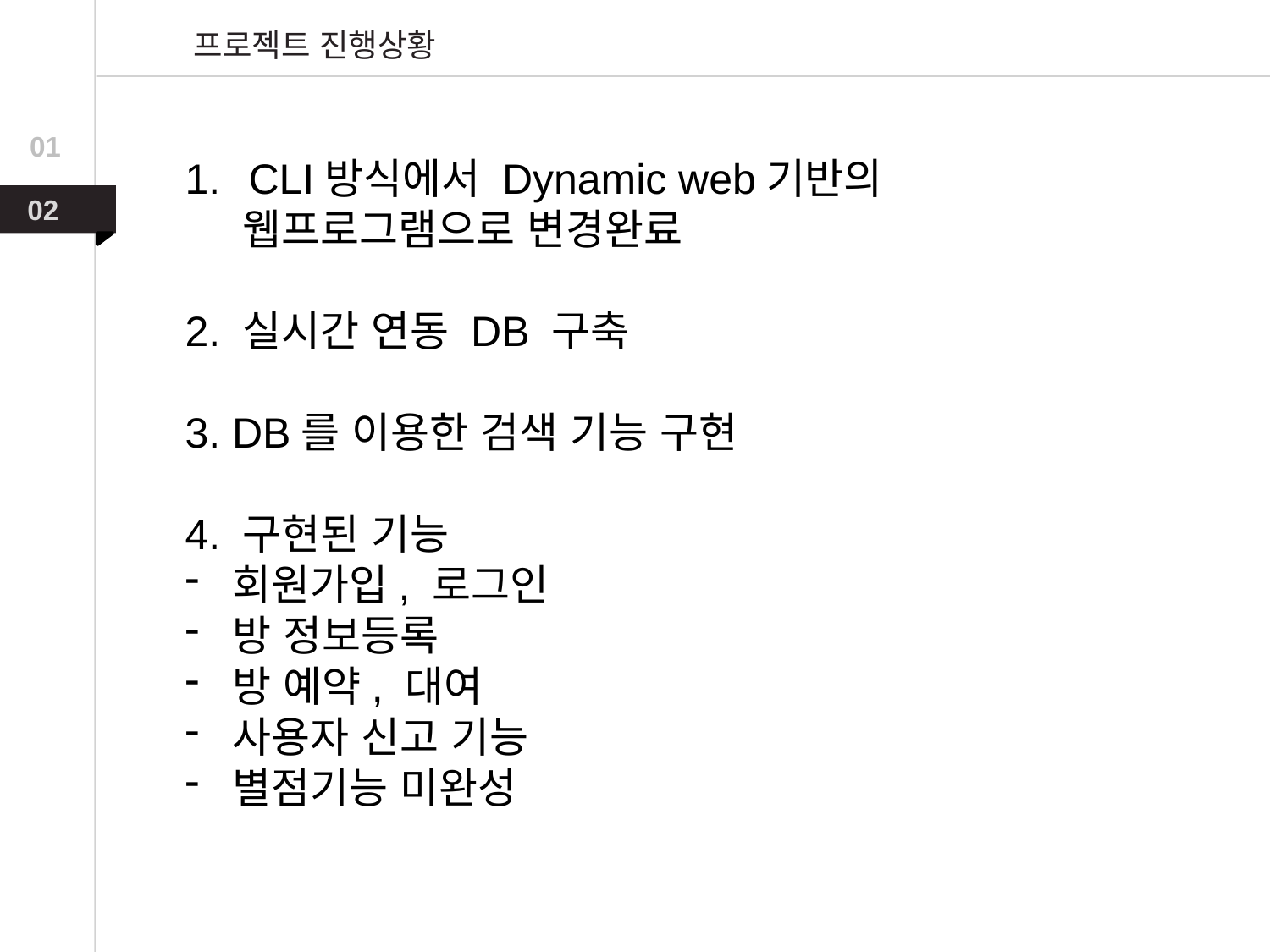

프로젝트 진행상황
01
CLI방식에서 Dynamic web기반의
    웹프로그램으로 변경완료

2. 실시간 연동 DB 구축

3. DB를 이용한 검색 기능 구현

4. 구현된 기능
회원가입, 로그인
방 정보등록
방 예약, 대여
사용자 신고 기능
별점기능 미완성

02